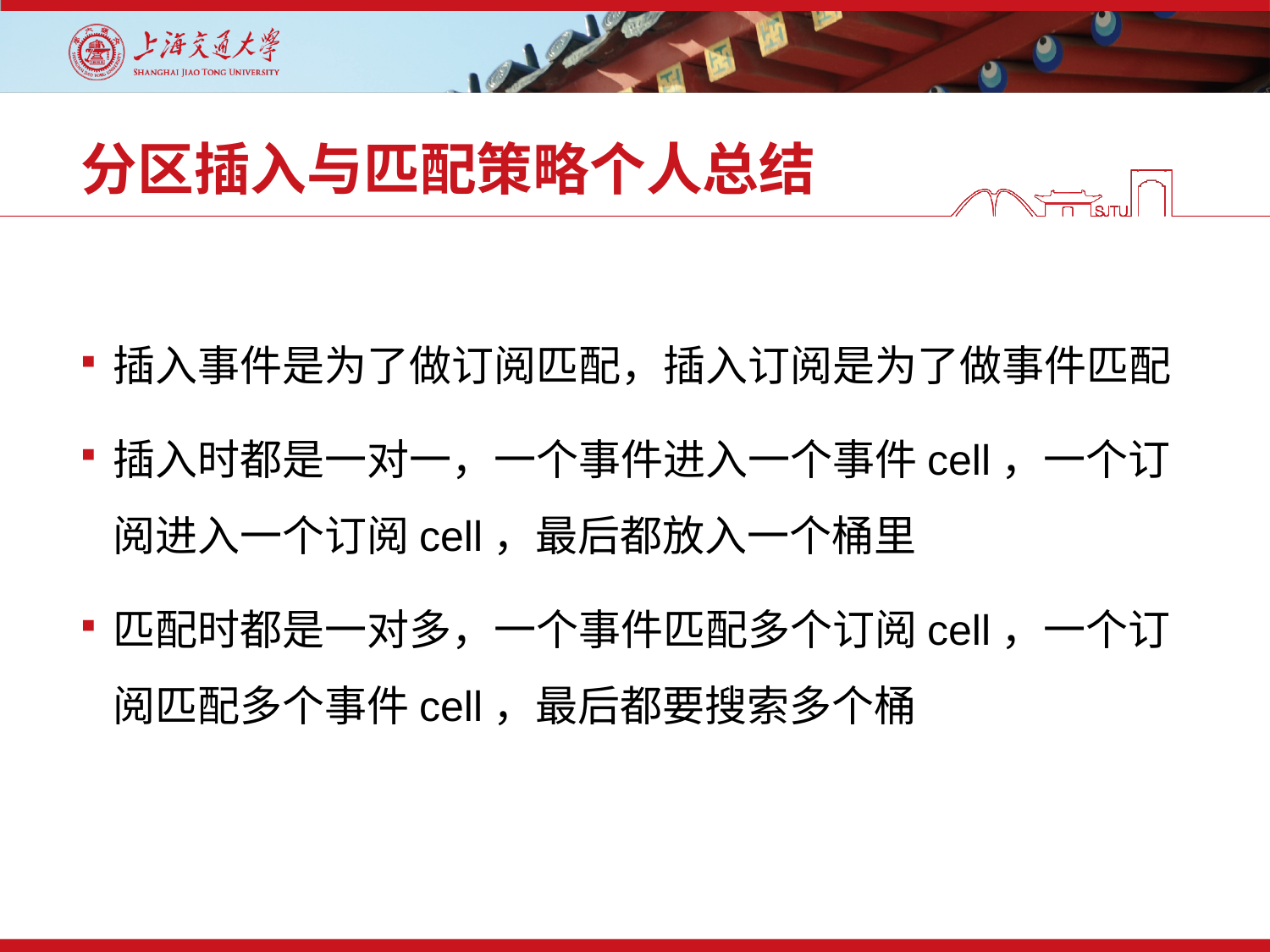

# 分区插入与匹配策略个人总结
插入事件是为了做订阅匹配，插入订阅是为了做事件匹配
插入时都是一对一，一个事件进入一个事件cell，一个订阅进入一个订阅cell，最后都放入一个桶里
匹配时都是一对多，一个事件匹配多个订阅cell，一个订阅匹配多个事件cell，最后都要搜索多个桶